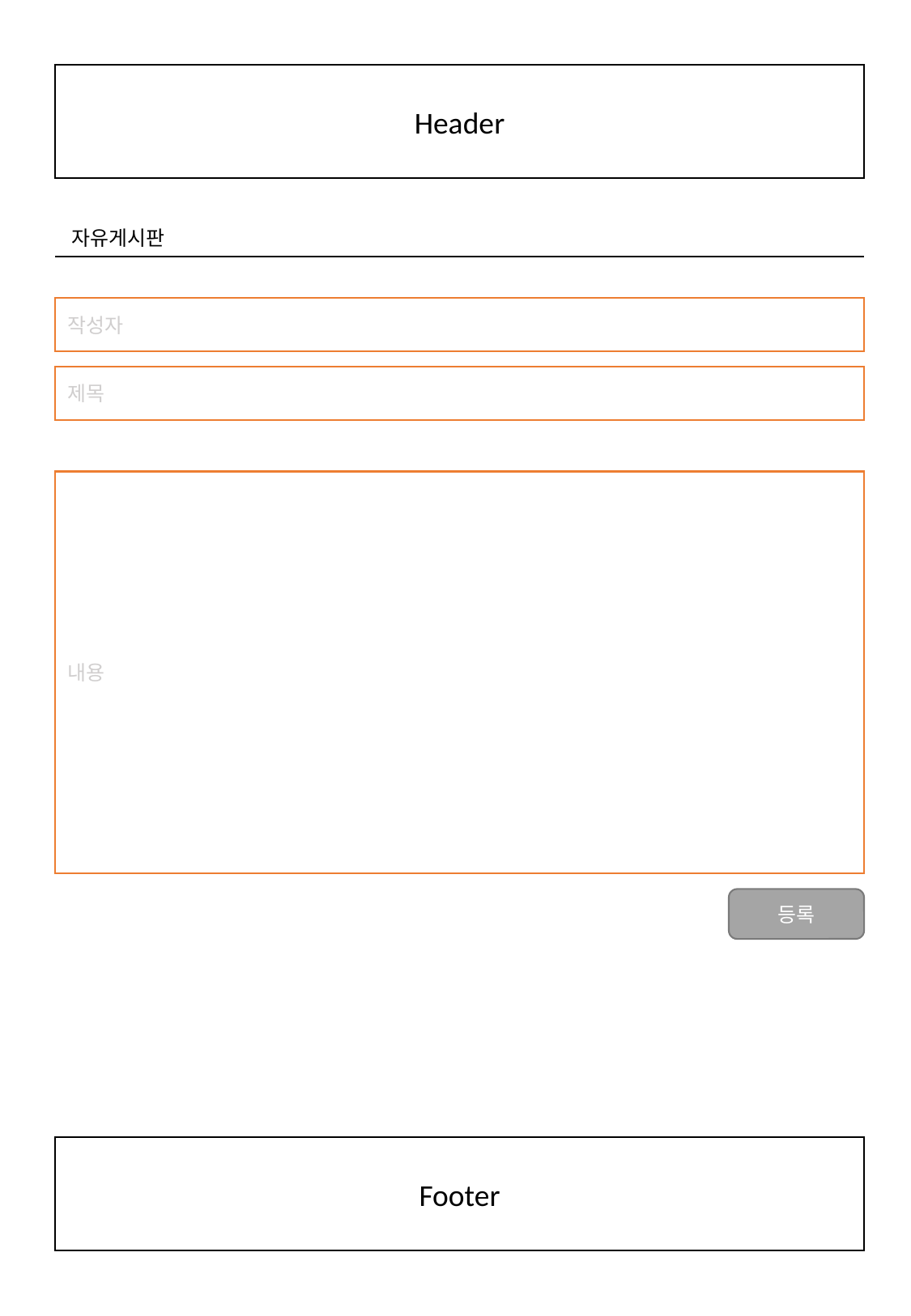

Header
자유게시판
작성자
제목
내용
등록
Footer